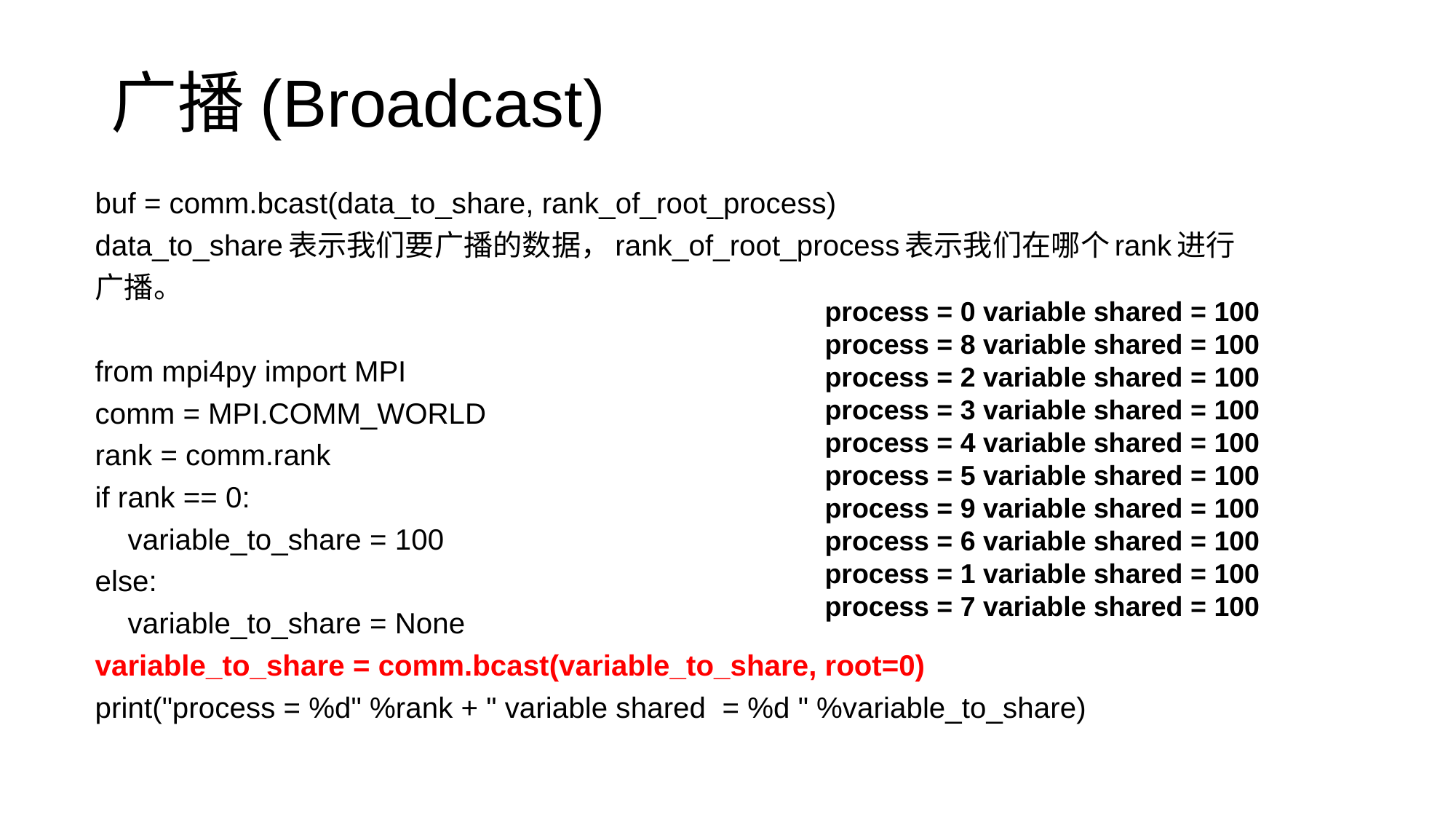

# 广播(Broadcast)
buf = comm.bcast(data_to_share, rank_of_root_process)
data_to_share表示我们要广播的数据，rank_of_root_process表示我们在哪个rank进行
广播。

from mpi4py import MPI
comm = MPI.COMM_WORLD
rank = comm.rank
if rank == 0:
    variable_to_share = 100
else:
    variable_to_share = None
variable_to_share = comm.bcast(variable_to_share, root=0)
print("process = %d" %rank + " variable shared  = %d " %variable_to_share)
process = 0 variable shared = 100 process = 8 variable shared = 100 process = 2 variable shared = 100 process = 3 variable shared = 100 process = 4 variable shared = 100 process = 5 variable shared = 100 process = 9 variable shared = 100 process = 6 variable shared = 100 process = 1 variable shared = 100 process = 7 variable shared = 100